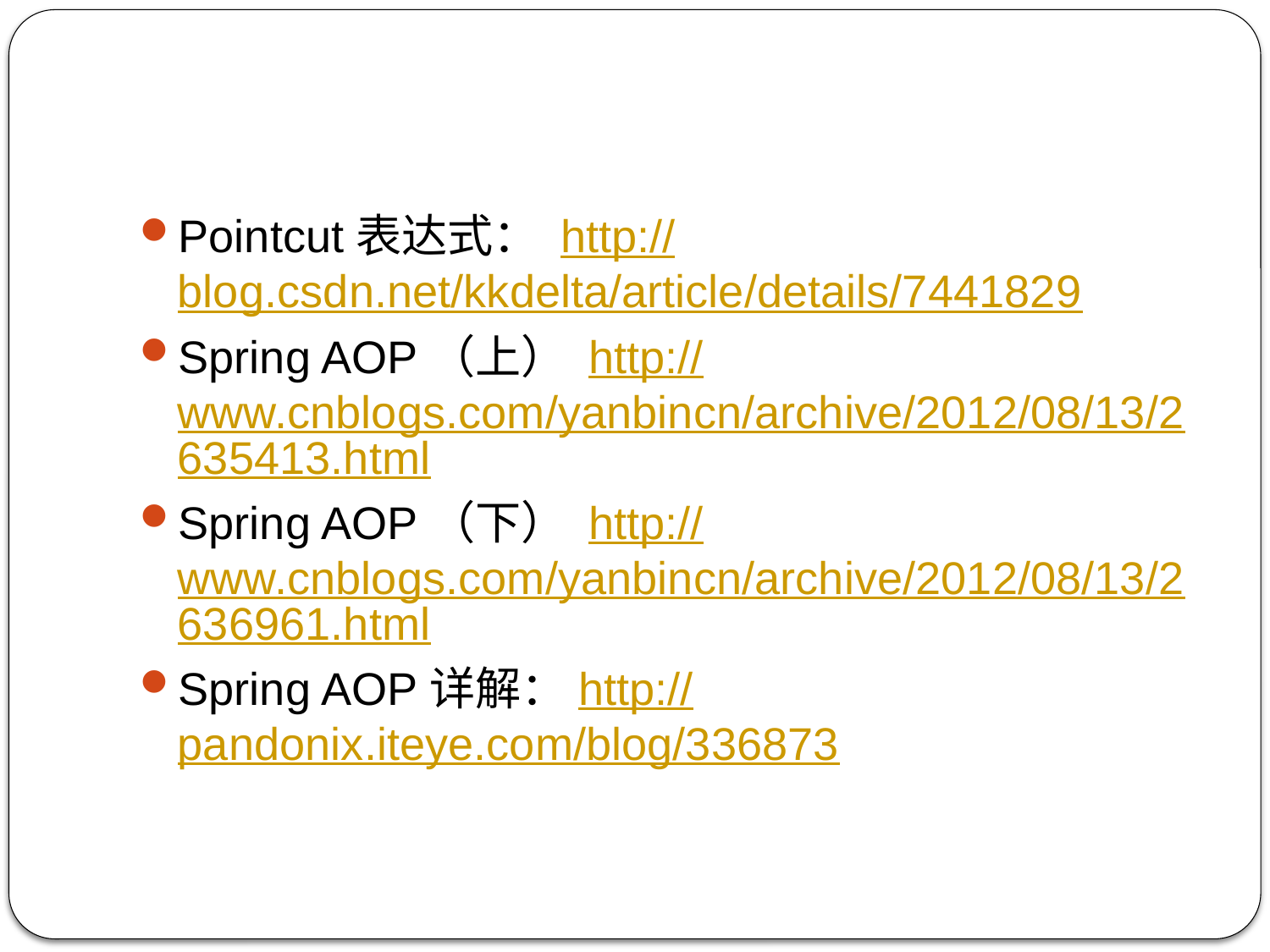

#
Pointcut表达式： http://blog.csdn.net/kkdelta/article/details/7441829
Spring AOP（上） http://www.cnblogs.com/yanbincn/archive/2012/08/13/2635413.html
Spring AOP（下） http://www.cnblogs.com/yanbincn/archive/2012/08/13/2636961.html
Spring AOP详解：http://pandonix.iteye.com/blog/336873